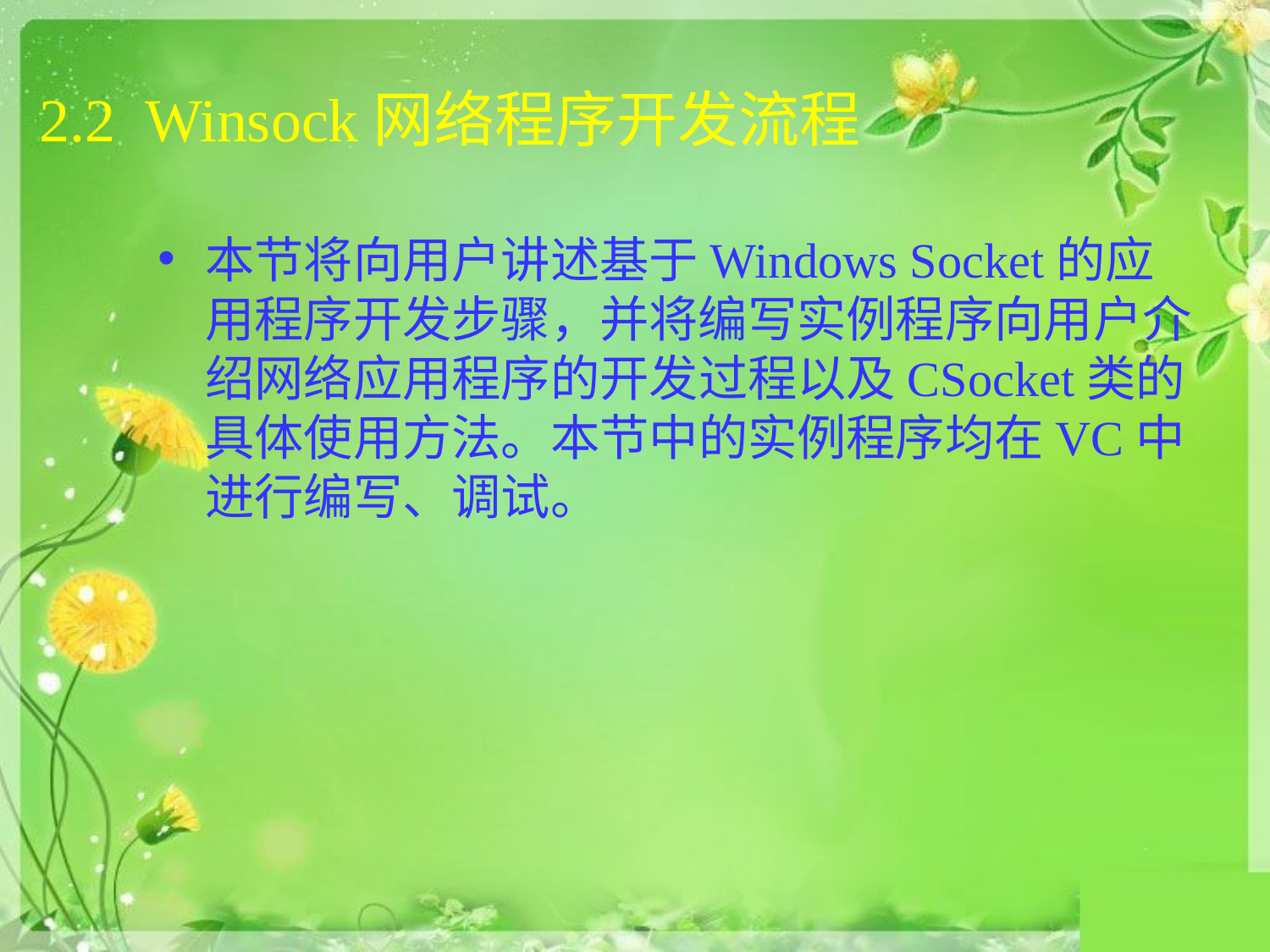

# 2.2  Winsock网络程序开发流程
本节将向用户讲述基于Windows Socket的应用程序开发步骤，并将编写实例程序向用户介绍网络应用程序的开发过程以及CSocket类的具体使用方法。本节中的实例程序均在VC中进行编写、调试。